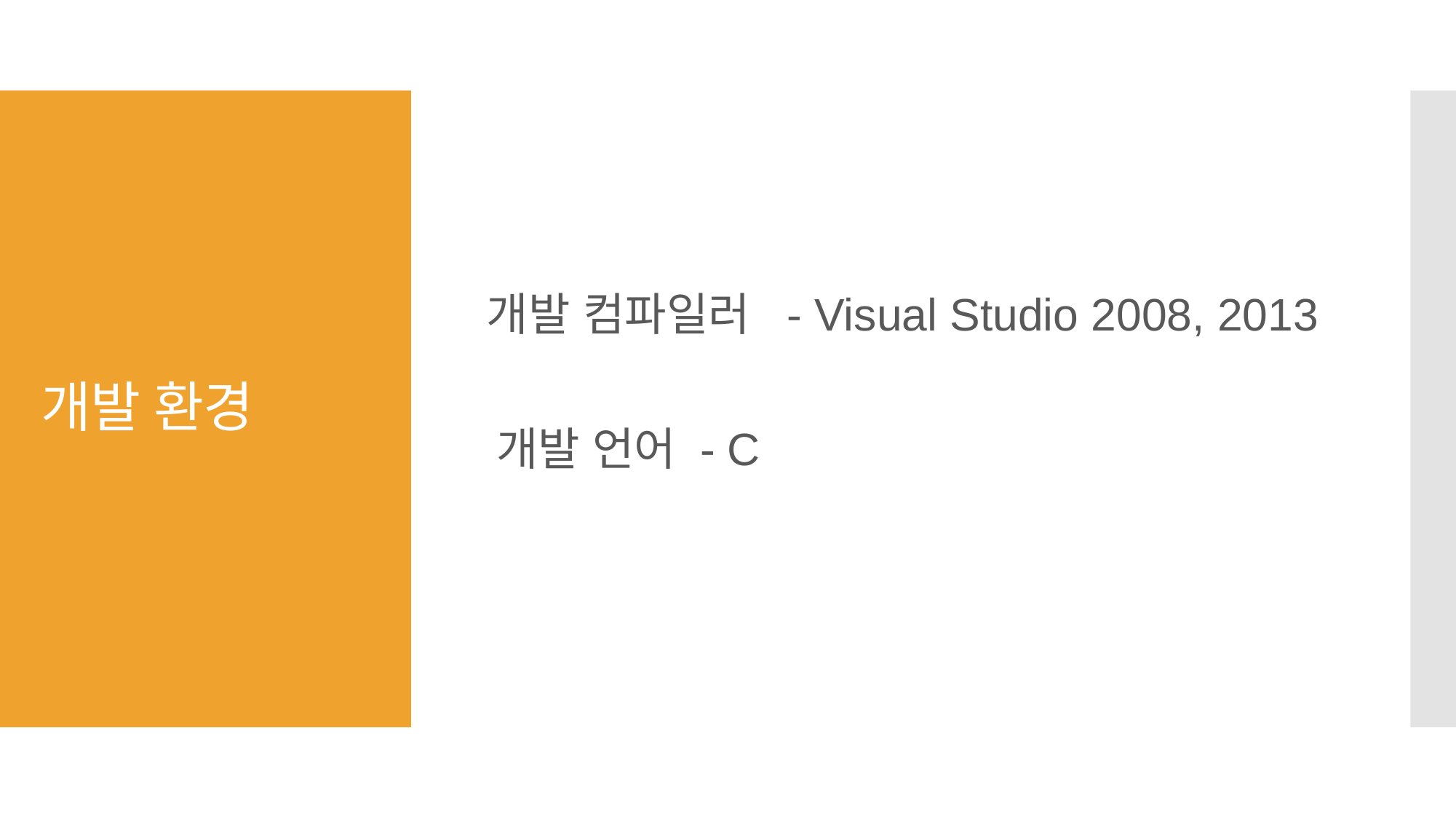

개발 컴파일러  - Visual Studio 2008, 2013

 개발 언어 - C

# 개발 환경